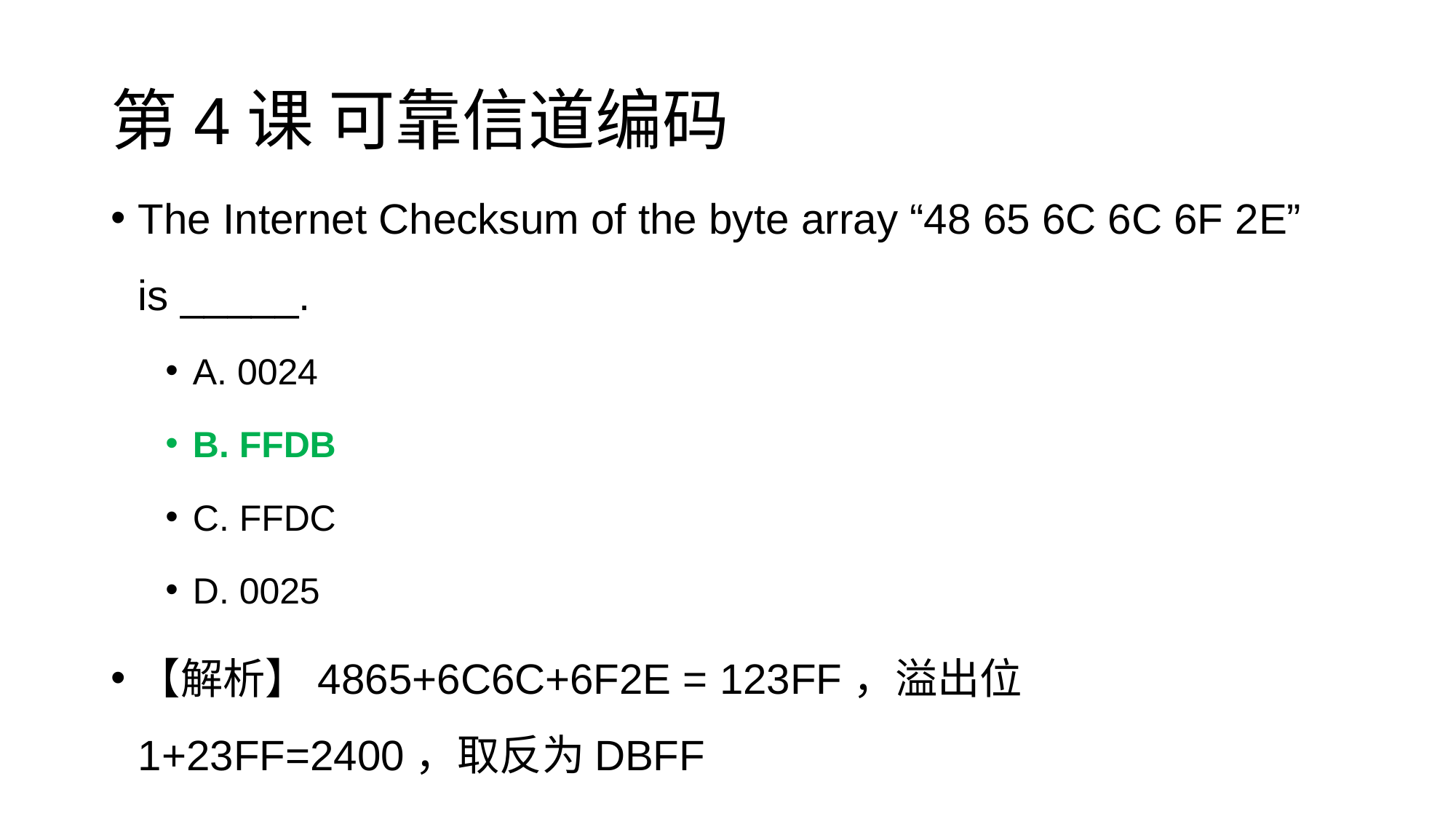

# 第4课 可靠信道编码
‏The Internet Checksum of the byte array “48 65 6C 6C 6F 2E” is _____.
A. 0024
B. FFDB
C. FFDC
D. 0025
【解析】4865+6C6C+6F2E = 123FF，溢出位1+23FF=2400，取反为DBFF